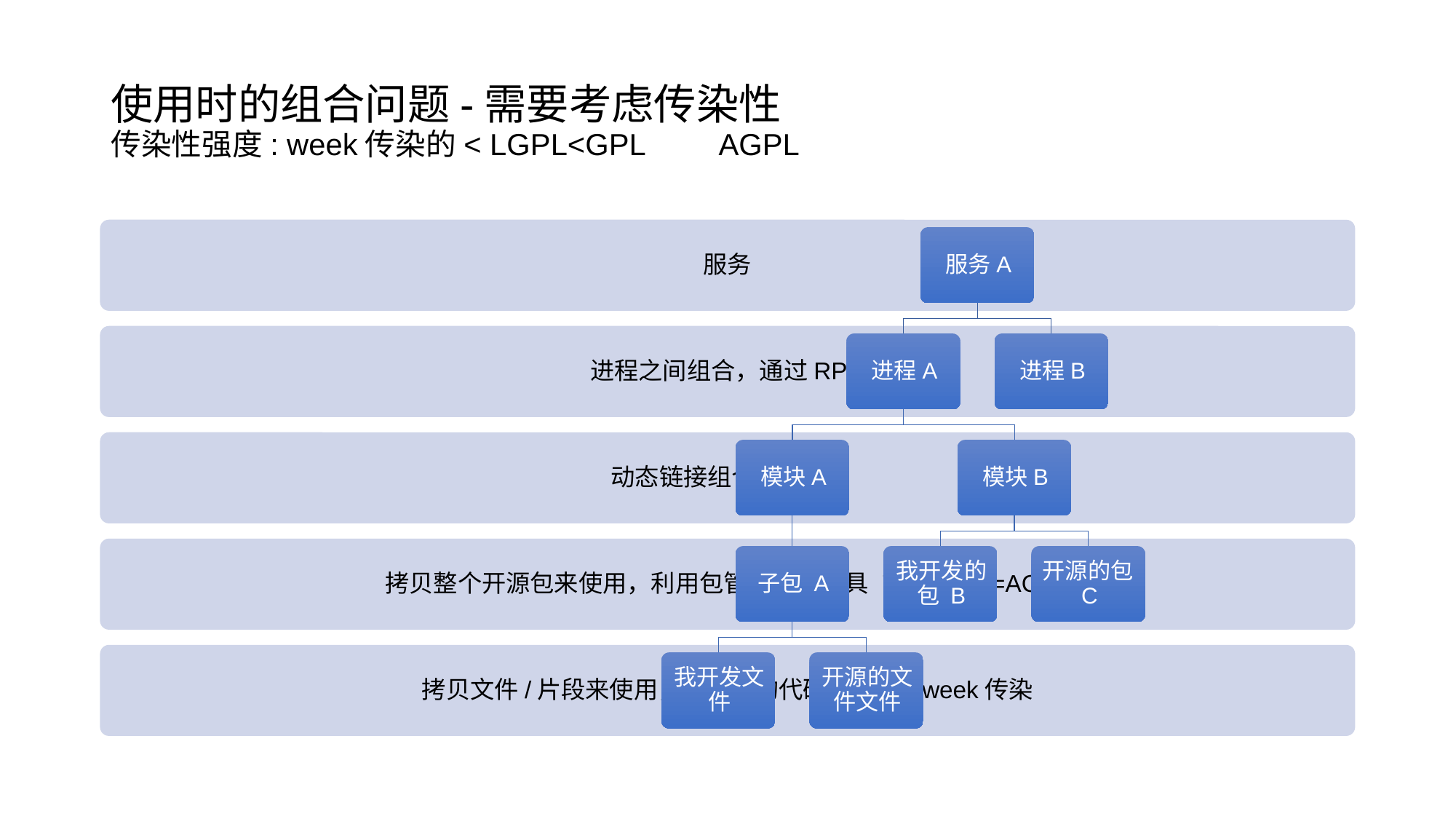

# 使用时的组合问题-需要考虑传染性 传染性强度: week传染的< LGPL<GPL         AGPL
拷贝文件/片段来使用，和自己的代码组合 >= week传染
拷贝整个开源包来使用，利用包管理管理工具“拷贝” >=AGPL
动态链接组合 >=GPL
进程之间组合，通过RPC
服务
服务A
进程A
模块A
子包 A
我开发文件
开源的文件文件
模块B
我开发的包 B
开源的包C
进程B